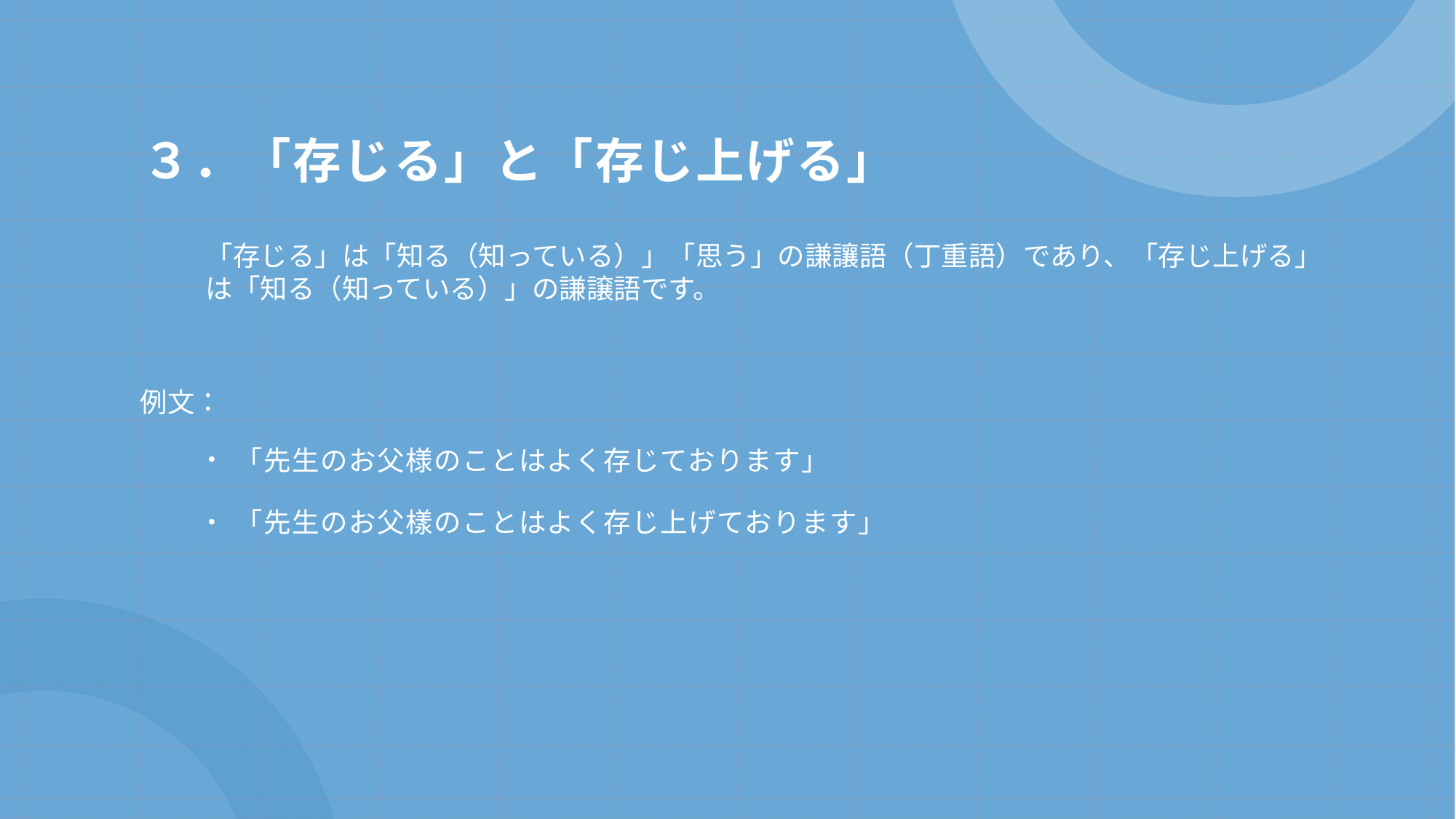

# ３．「存じる」と「存じ上げる」
「存じる」は「知る（知っている）」「思う」の謙讓語（丁重語）であり、「存じ上げる」は「知る（知っている）」の謙譲語です。
例文：

「先生のお父様のことはよく存じております」
「先生のお父樣のことはよく存じ上げております」